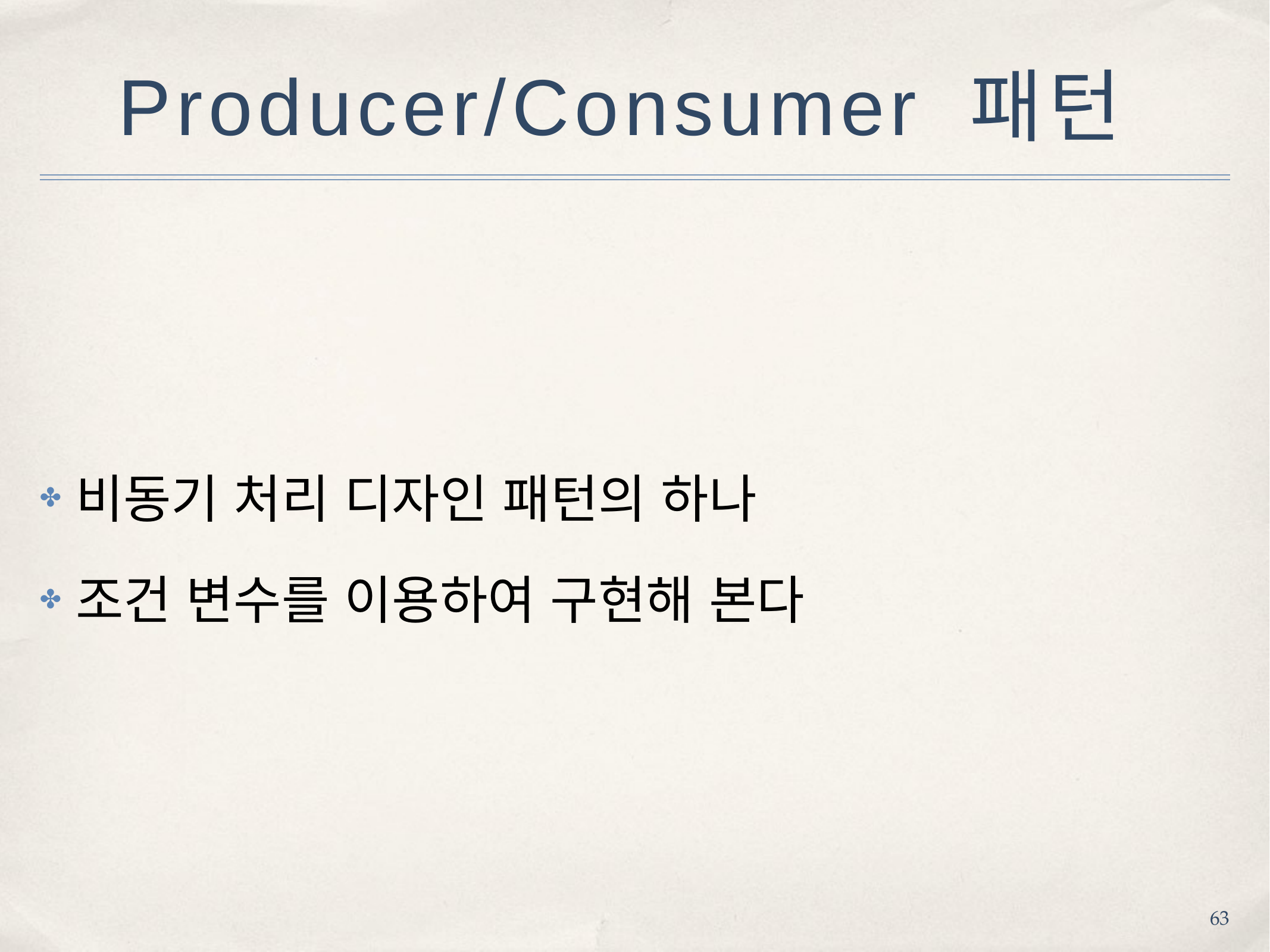

# Producer/Consumer 패턴
비동기 처리 디자인 패턴의 하나
조건 변수를 이용하여 구현해 본다
✤
✤
63